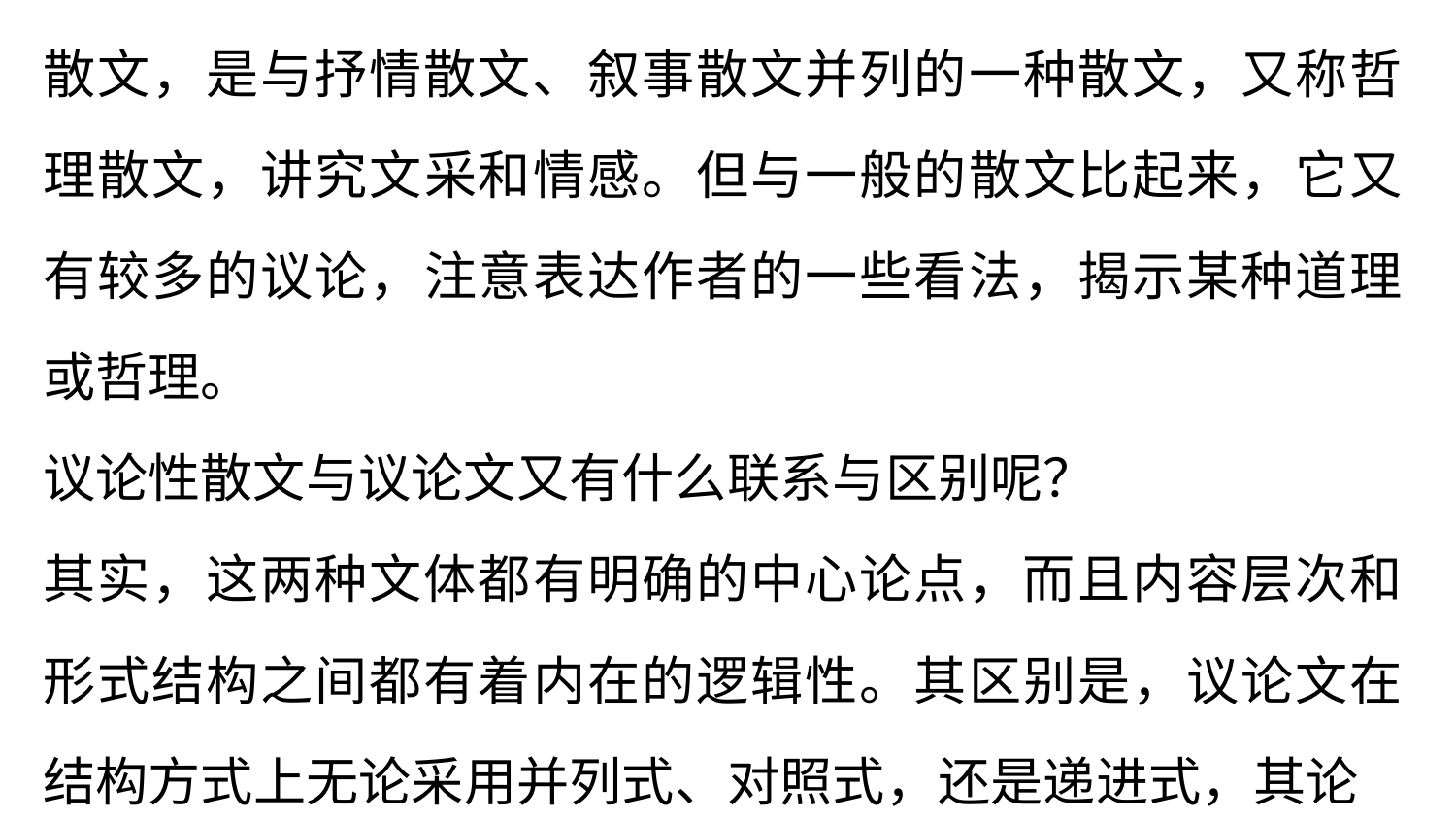

散文，是与抒情散文、叙事散文并列的一种散文，又称哲理散文，讲究文采和情感。但与一般的散文比起来，它又有较多的议论，注意表达作者的一些看法，揭示某种道理或哲理。
议论性散文与议论文又有什么联系与区别呢？
其实，这两种文体都有明确的中心论点，而且内容层次和形式结构之间都有着内在的逻辑性。其区别是，议论文在结构方式上无论采用并列式、对照式，还是递进式，其论